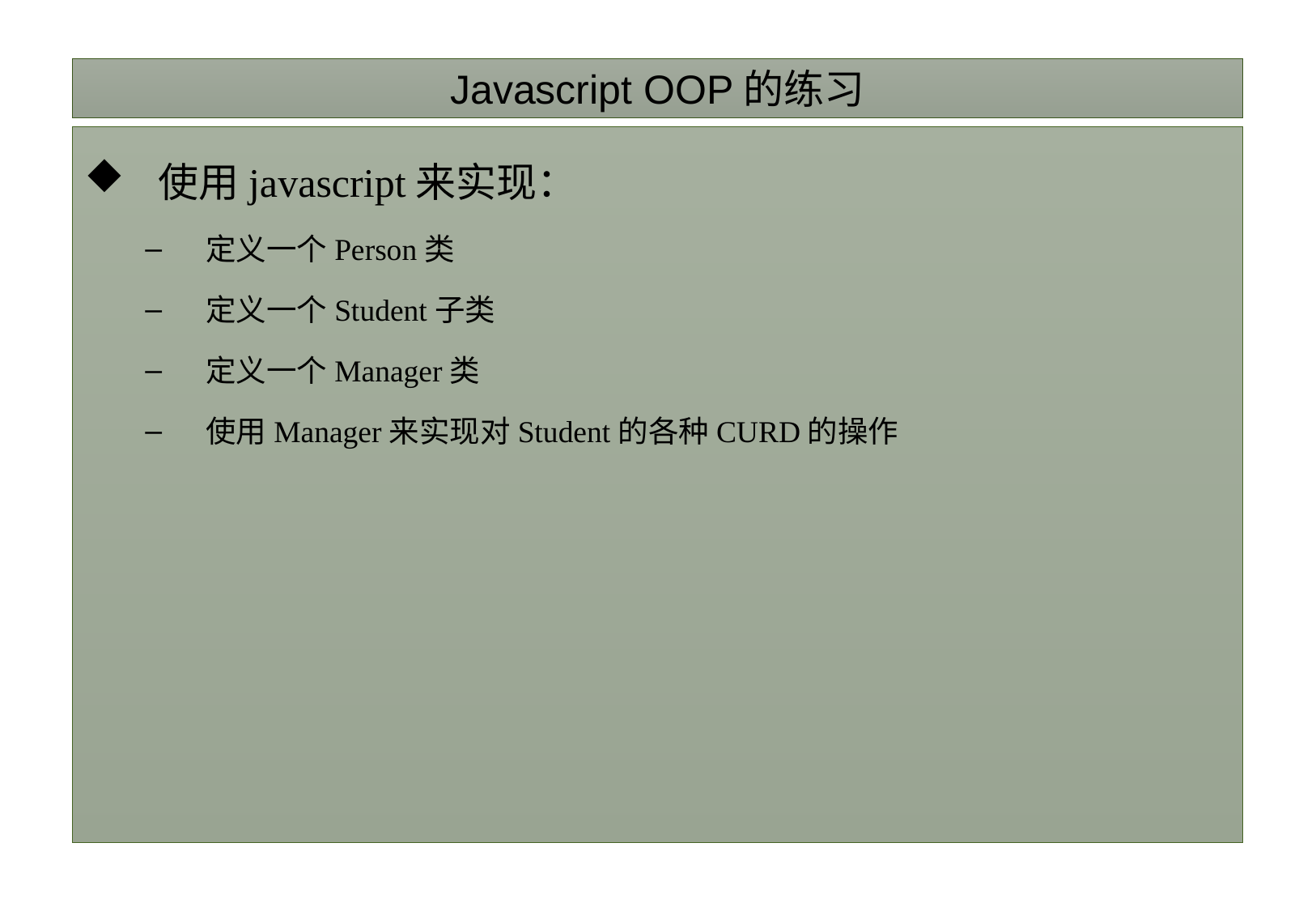

# Javascript OOP的练习
  使用javascript来实现：
定义一个Person类
定义一个Student子类
定义一个Manager类
使用Manager来实现对Student的各种CURD的操作